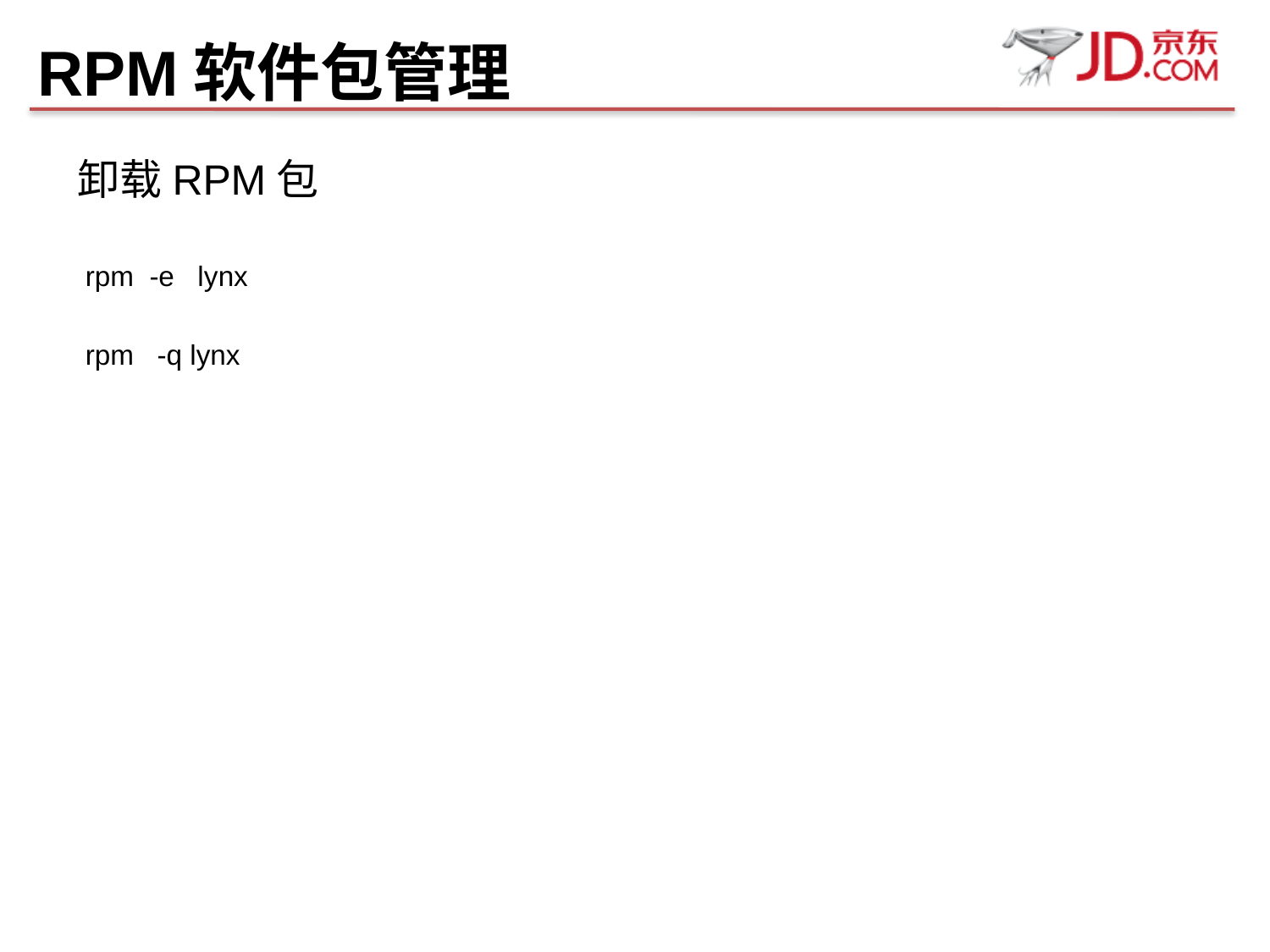

# RPM软件包管理
卸载RPM包

 rpm  -e   lynx

 rpm   -q lynx